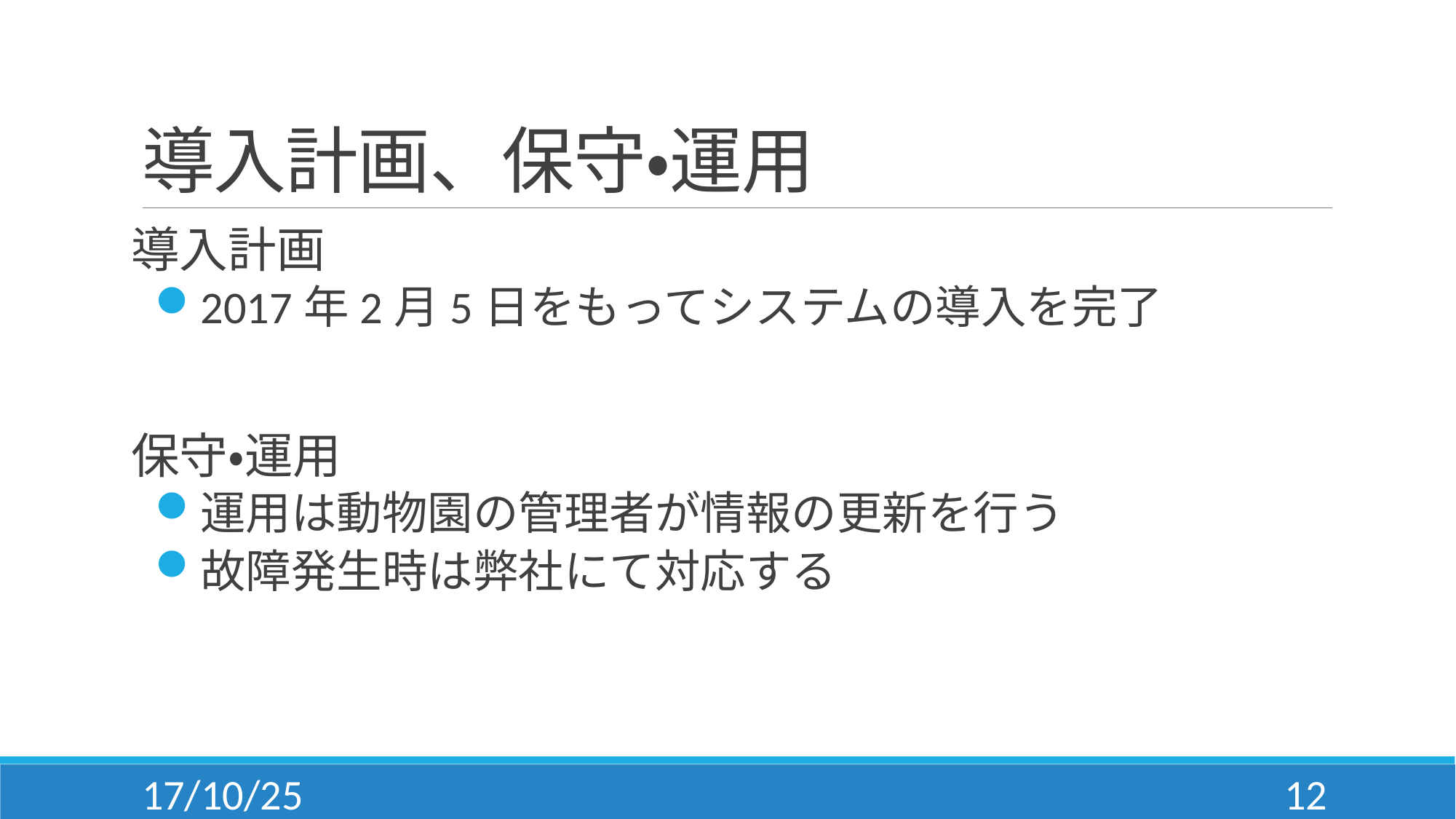

# 導入計画、保守・運用
導入計画
2017年2月5日をもってシステムの導入を完了

保守・運用
運用は動物園の管理者が情報の更新を行う
故障発生時は弊社にて対応する

17/10/25
12